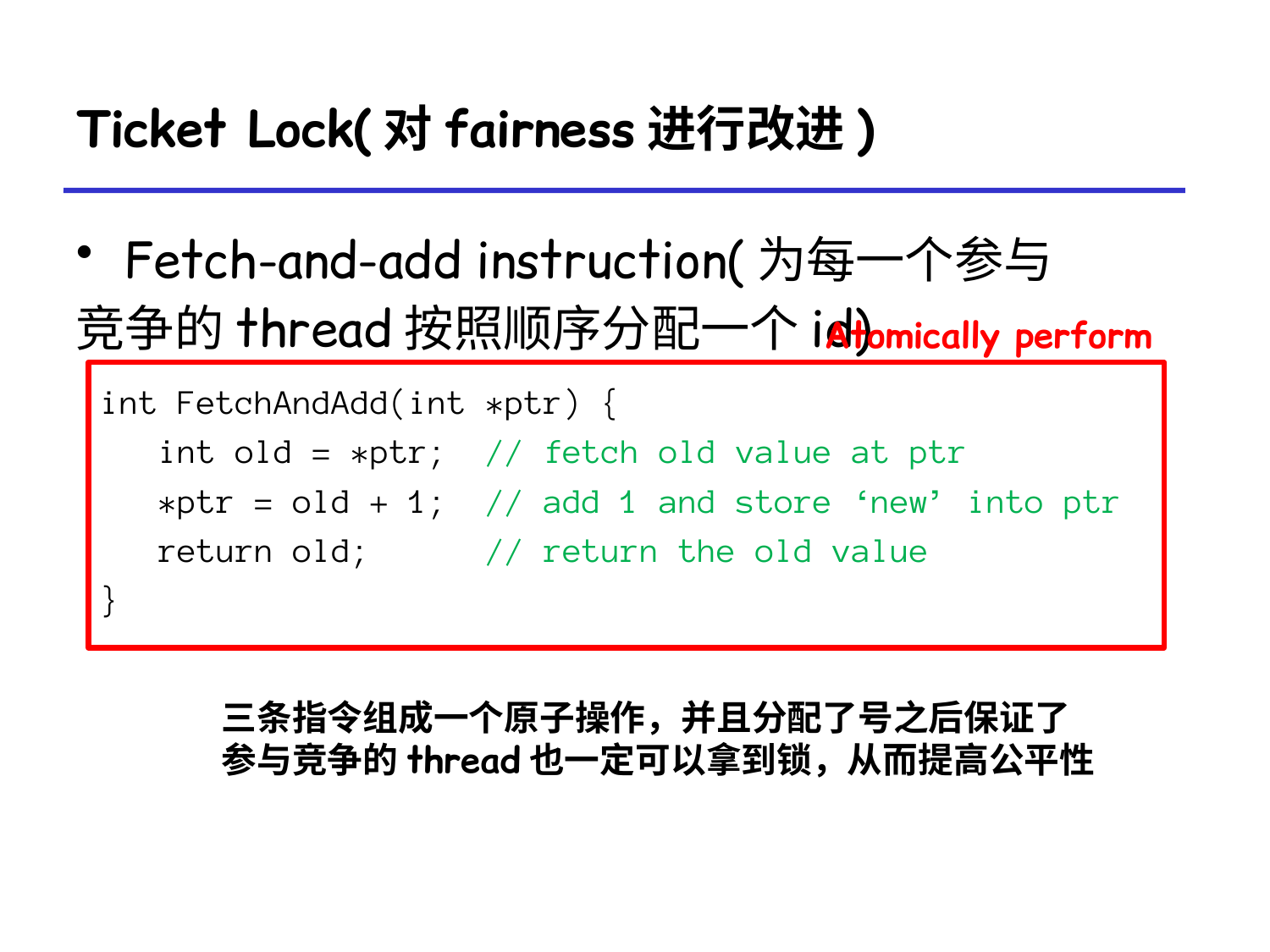

# Ticket Lock(对fairness进行改进)
Fetch-and-add instruction(为每一个参与
竞争的thread按照顺序分配一个id)
Atomically perform

int FetchAndAdd(int *ptr) {
   int old = *ptr;  // fetch old value at ptr
   *ptr = old + 1;  // add 1 and store ‘new’ into ptr
   return old;      // return the old value
}
三条指令组成一个原子操作，并且分配了号之后保证了
参与竞争的thread也一定可以拿到锁，从而提高公平性
23